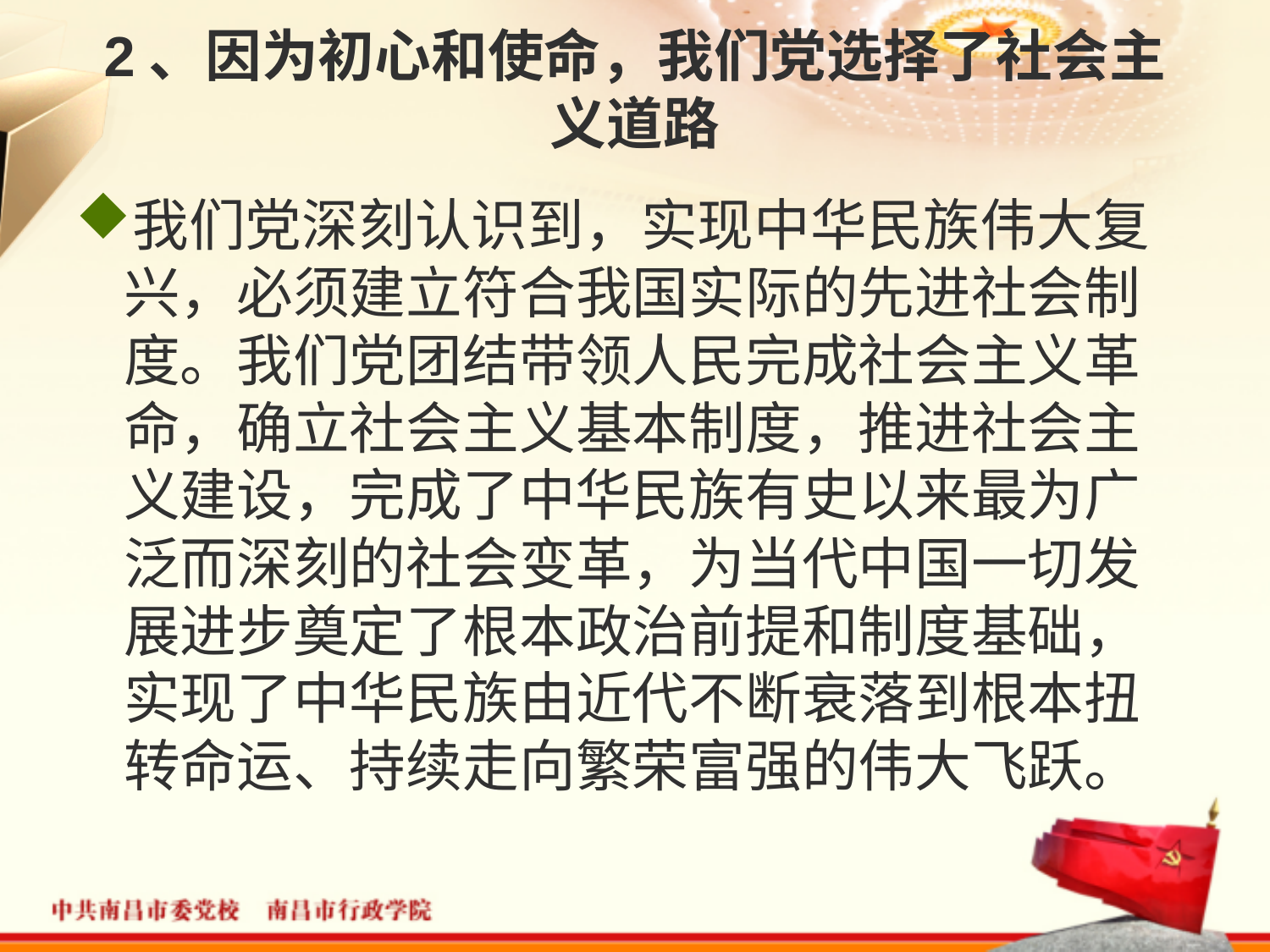

# 2、因为初心和使命，我们党选择了社会主义道路
我们党深刻认识到，实现中华民族伟大复兴，必须建立符合我国实际的先进社会制度。我们党团结带领人民完成社会主义革命，确立社会主义基本制度，推进社会主义建设，完成了中华民族有史以来最为广泛而深刻的社会变革，为当代中国一切发展进步奠定了根本政治前提和制度基础，实现了中华民族由近代不断衰落到根本扭转命运、持续走向繁荣富强的伟大飞跃。